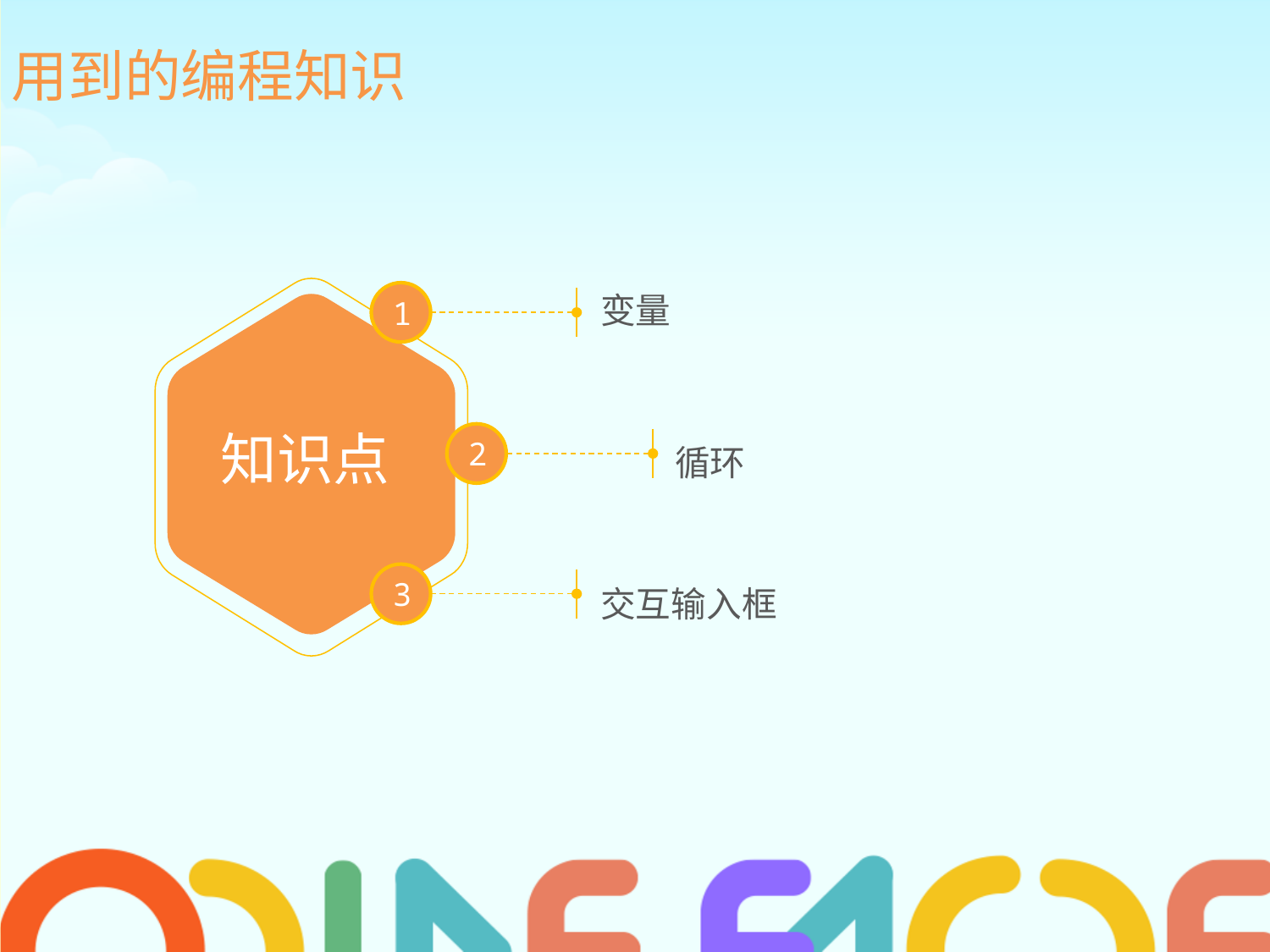

用到的编程知识
变量
1

知识点
2
循环
3
交互输入框